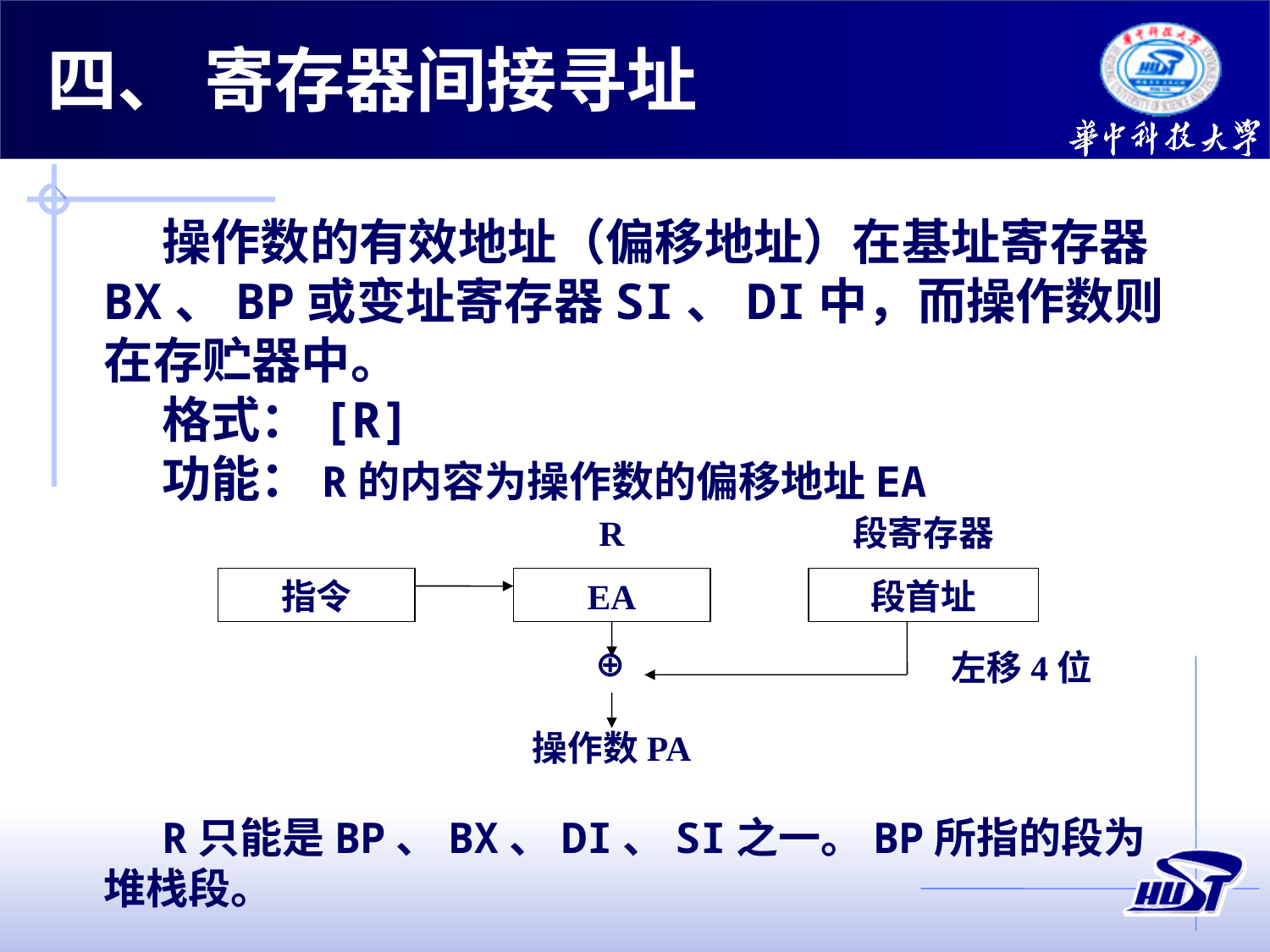

四、 寄存器间接寻址

操作数的有效地址（偏移地址）在基址寄存器BX、BP或变址寄存器SI、DI中，而操作数则在存贮器中。
格式：[R]
功能：R的内容为操作数的偏移地址EA

R只能是BP、BX、DI、SI之一。BP所指的段为堆栈段。
R

段寄存器

指令

EA

段首址

⊕
左移4位

操作数PA